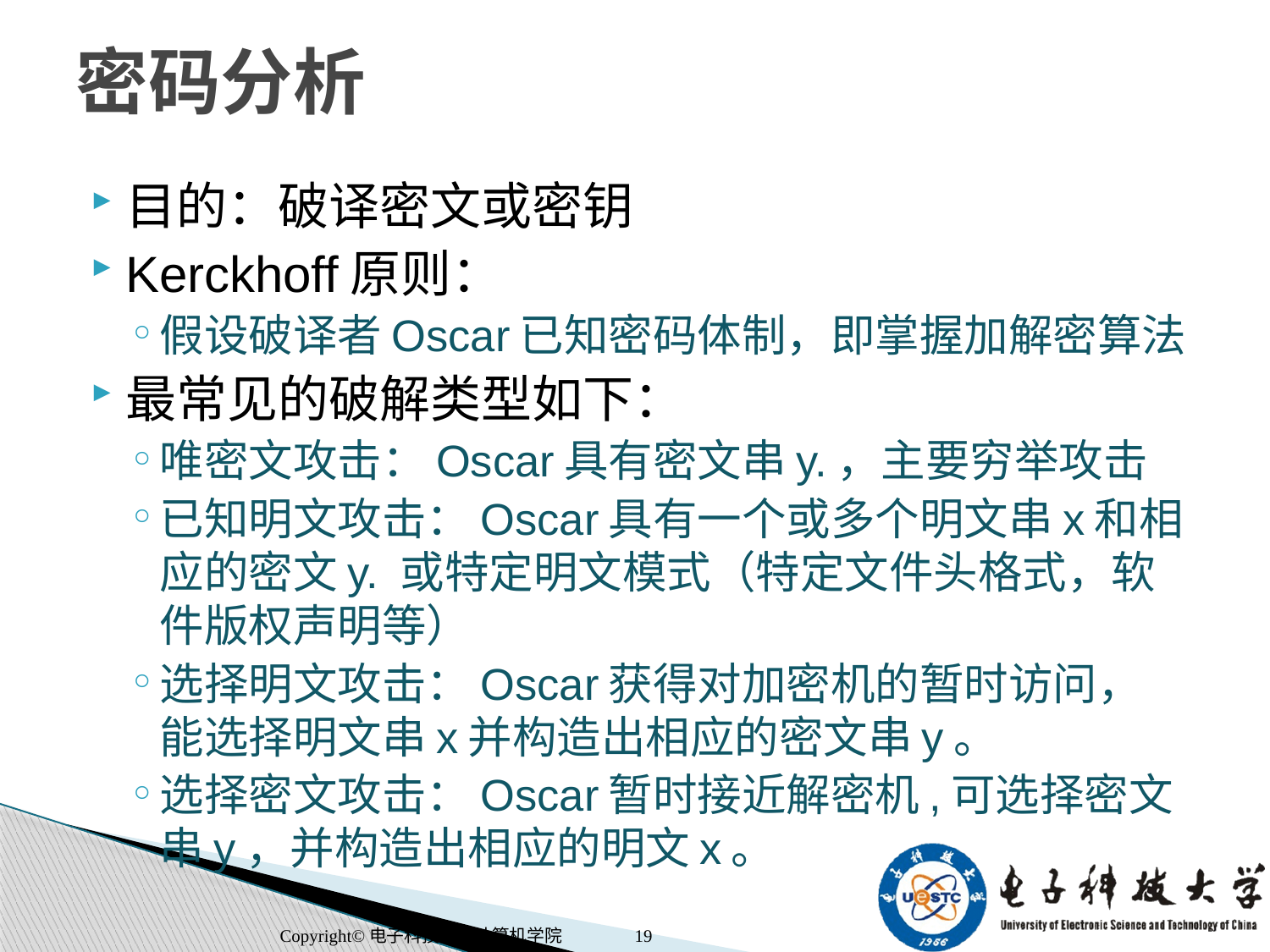

# 密码分析
目的：破译密文或密钥
Kerckhoff原则：
假设破译者Oscar已知密码体制，即掌握加解密算法
最常见的破解类型如下：
唯密文攻击：Oscar具有密文串y.，主要穷举攻击
已知明文攻击：Oscar具有一个或多个明文串x和相应的密文y. 或特定明文模式（特定文件头格式，软件版权声明等）
选择明文攻击：Oscar获得对加密机的暂时访问， 能选择明文串x并构造出相应的密文串y。
选择密文攻击：Oscar暂时接近解密机,可选择密文串y，并构造出相应的明文x。
Copyright©电子科技大学计算机学院
19